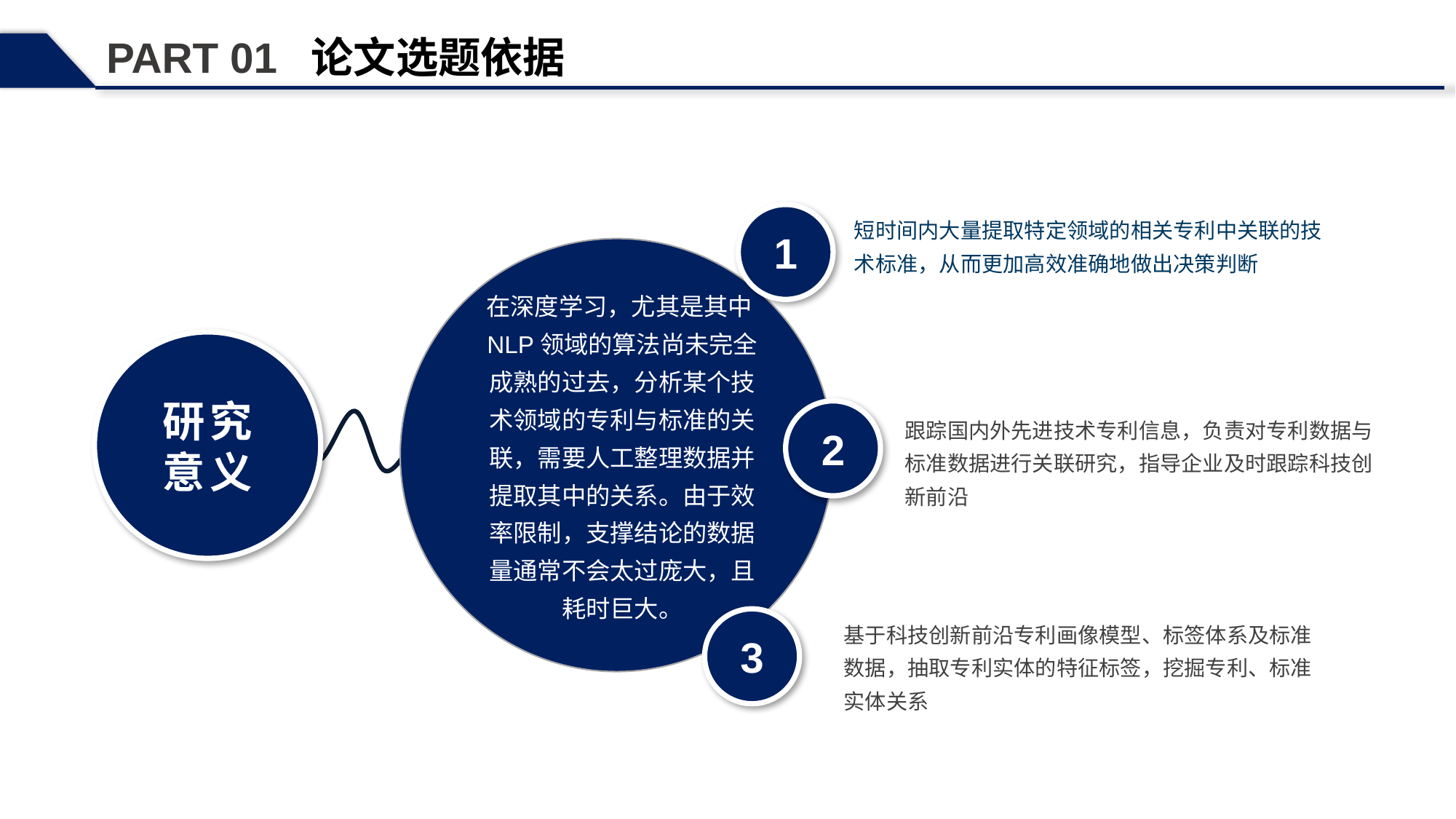

PART 01  论文选题依据

短时间内大量提取特定领域的相关专利中关联的技术标准，从而更加高效准确地做出决策判断
1

在深度学习，尤其是其中NLP领域的算法尚未完全成熟的过去，分析某个技术领域的专利与标准的关联，需要人工整理数据并提取其中的关系。由于效率限制，支撑结论的数据量通常不会太过庞大，且耗时巨大。

研究
意义
2
跟踪国内外先进技术专利信息，负责对专利数据与标准数据进行关联研究，指导企业及时跟踪科技创新前沿

3
基于科技创新前沿专利画像模型、标签体系及标准数据，抽取专利实体的特征标签，挖掘专利、标准实体关系